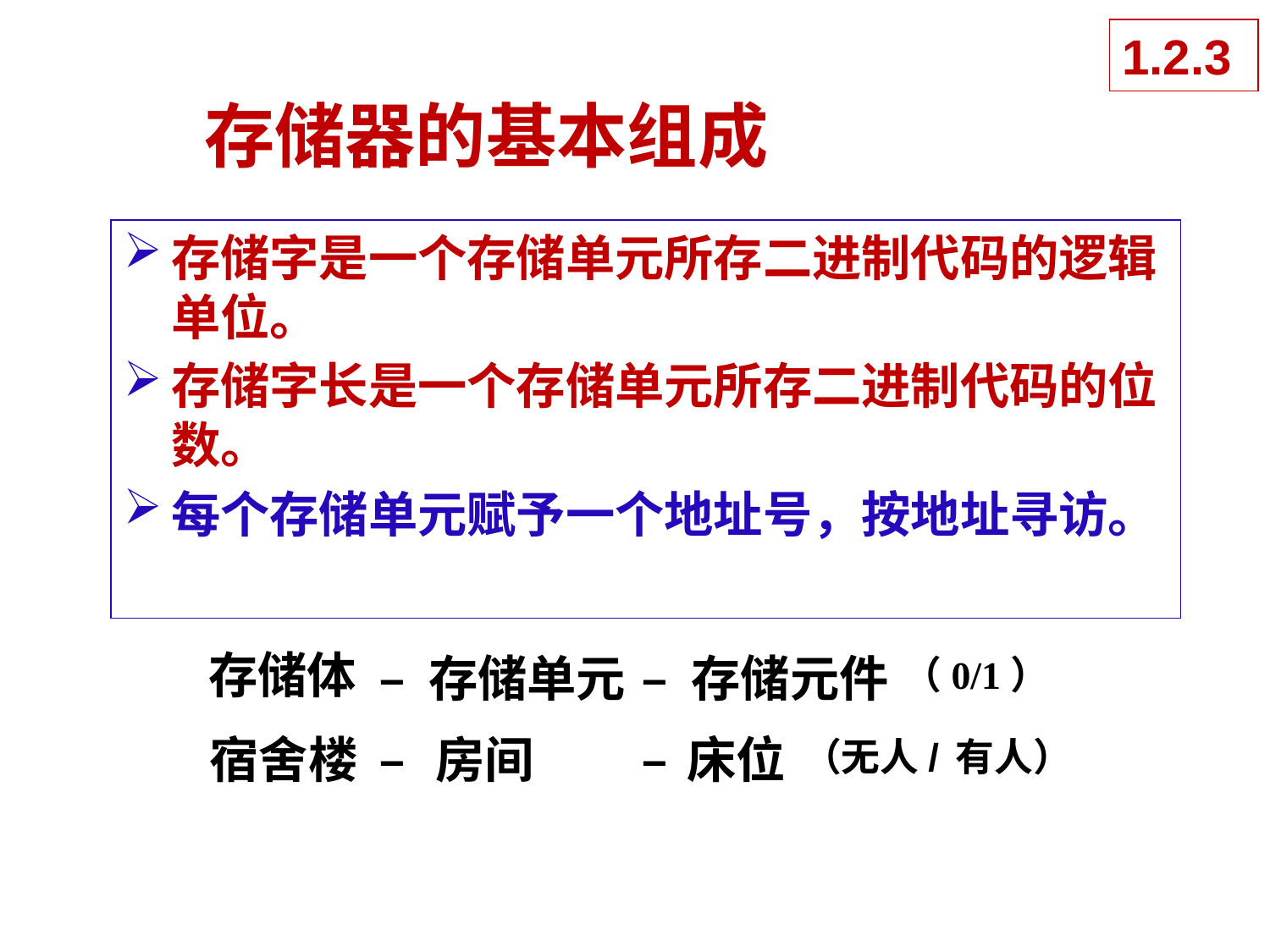

1.2.3
# 存储器的基本组成
存储字是一个存储单元所存二进制代码的逻辑单位。
存储字长是一个存储单元所存二进制代码的位数。
每个存储单元赋予一个地址号，按地址寻访。
存储体
– 存储单元
– 存储元件
（0/1）
宿舍楼
–   房间
–  床位
（无人/ 有人）